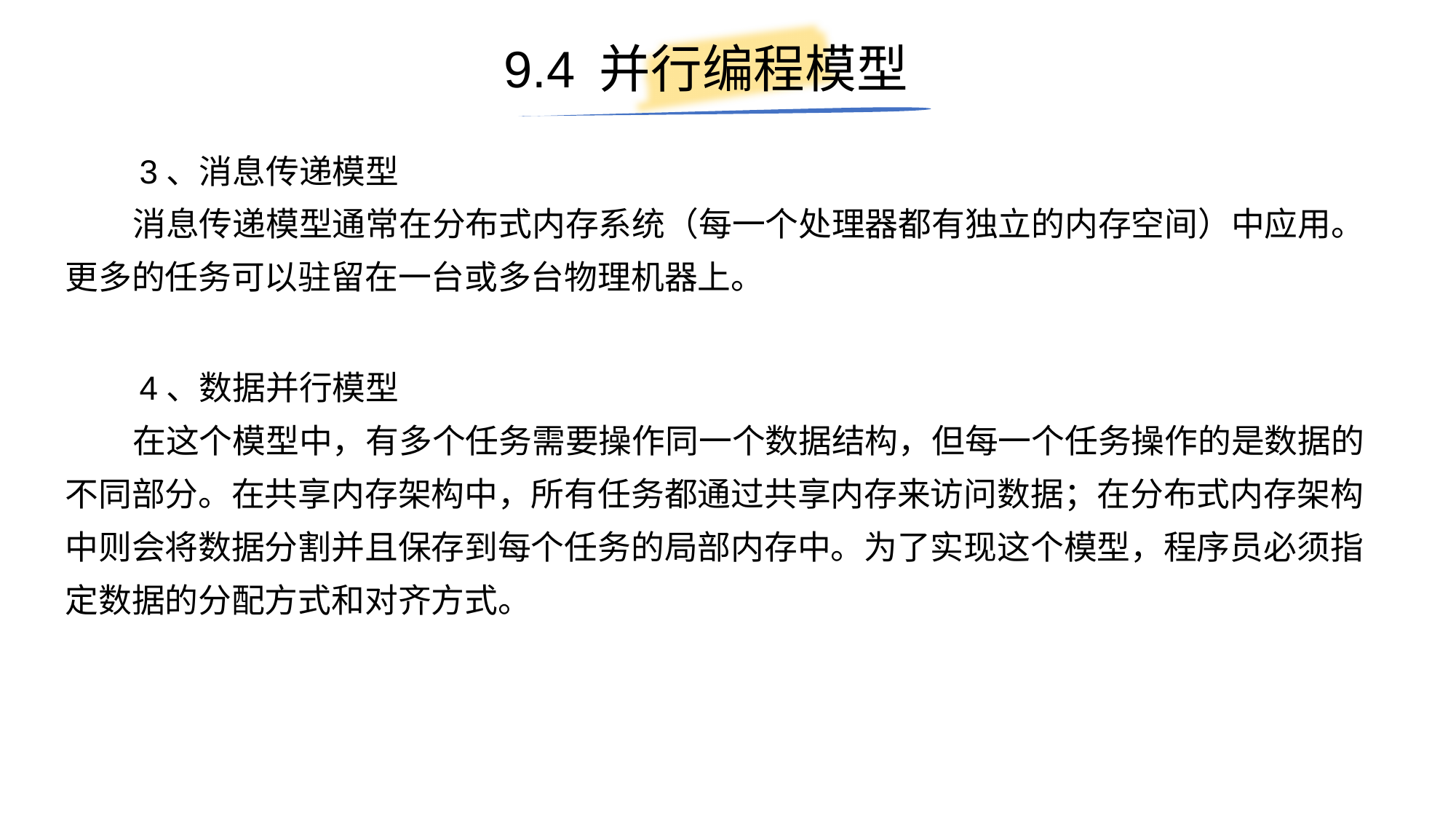

# 9.4 并行编程模型

        3、消息传递模型
        消息传递模型通常在分布式内存系统（每一个处理器都有独立的内存空间）中应用。更多的任务可以驻留在一台或多台物理机器上。
        4、数据并行模型
        在这个模型中，有多个任务需要操作同一个数据结构，但每一个任务操作的是数据的不同部分。在共享内存架构中，所有任务都通过共享内存来访问数据；在分布式内存架构中则会将数据分割并且保存到每个任务的局部内存中。为了实现这个模型，程序员必须指定数据的分配方式和对齐方式。